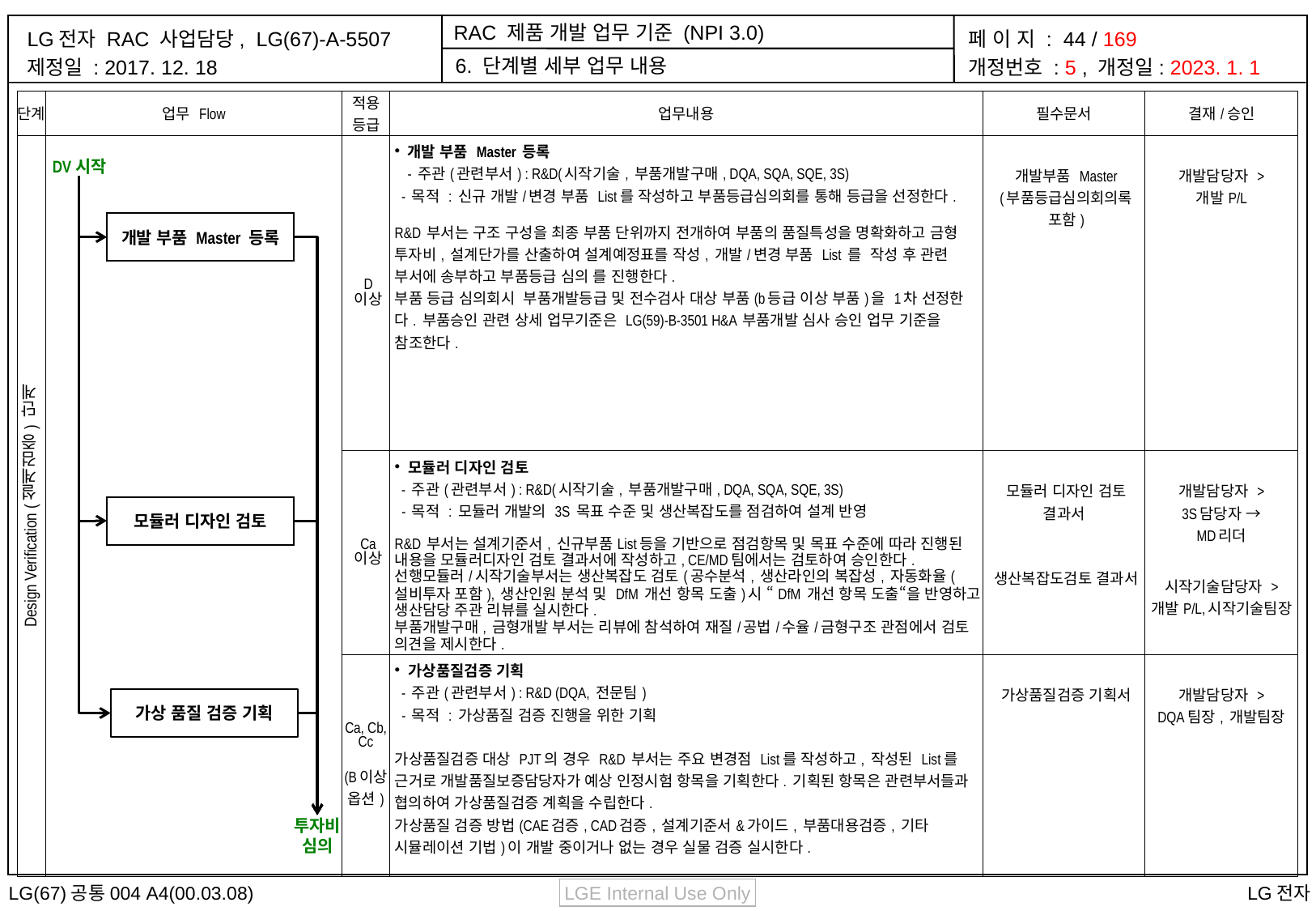

6. 단계별 세부 업무 내용
| 단계 | 업무 Flow | 적용 등급 | 업무내용 | 필수문서 | 결재/승인 |
| --- | --- | --- | --- | --- | --- |
| Design Verification (설계검증) 단계 |  | D 이상 | 개발 부품 Master 등록 - 주관(관련부서) : R&D(시작기술, 부품개발구매, DQA, SQA, SQE, 3S) - 목적 : 신규 개발/변경 부품 List를 작성하고 부품등급심의회를 통해 등급을 선정한다. R&D 부서는 구조 구성을 최종 부품 단위까지 전개하여 부품의 품질특성을 명확화하고 금형 투자비, 설계단가를 산출하여 설계예정표를 작성, 개발/변경 부품 List 를 작성 후 관련 부서에 송부하고 부품등급 심의 를 진행한다. 부품 등급 심의회시 부품개발등급 및 전수검사 대상 부품(b등급 이상 부품)을 1차 선정한다. 부품승인 관련 상세 업무기준은 LG(59)-B-3501 H&A 부품개발 심사 승인 업무 기준을 참조한다. | 개발부품 Master (부품등급심의회의록 포함) | 개발담당자 > 개발P/L |
|  |  | Ca 이상 | 모듈러 디자인 검토 - 주관(관련부서) : R&D(시작기술, 부품개발구매, DQA, SQA, SQE, 3S) - 목적 : 모듈러 개발의 3S 목표 수준 및 생산복잡도를 점검하여 설계 반영 R&D 부서는 설계기준서, 신규부품List등을 기반으로 점검항목 및 목표 수준에 따라 진행된 내용을 모듈러디자인 검토 결과서에 작성하고, CE/MD팀에서는 검토하여 승인한다. 선행모듈러/시작기술부서는 생산복잡도 검토(공수분석, 생산라인의 복잡성, 자동화율(설비투자 포함), 생산인원 분석 및 DfM 개선 항목 도출)시 “DfM 개선 항목 도출“을 반영하고 생산담당 주관 리뷰를 실시한다. 부품개발구매, 금형개발 부서는 리뷰에 참석하여 재질/공법/수율/금형구조 관점에서 검토 의견을 제시한다. | 모듈러 디자인 검토 결과서 생산복잡도검토 결과서 | 개발담당자 > 3S담당자 → MD리더 시작기술담당자 > 개발P/L,시작기술팀장 |
|  |  | Ca, Cb, Cc (B이상 옵션) | 가상품질검증 기획 - 주관(관련부서) : R&D (DQA, 전문팀) - 목적 : 가상품질 검증 진행을 위한 기획 가상품질검증 대상 PJT의 경우 R&D 부서는 주요 변경점 List를 작성하고, 작성된 List를 근거로 개발품질보증담당자가 예상 인정시험 항목을 기획한다. 기획된 항목은 관련부서들과 협의하여 가상품질검증 계획을 수립한다. 가상품질 검증 방법(CAE검증, CAD검증, 설계기준서&가이드, 부품대용검증, 기타 시뮬레이션 기법)이 개발 중이거나 없는 경우 실물 검증 실시한다. | 가상품질검증 기획서 | 개발담당자 > DQA팀장, 개발팀장 |
DV시작
개발 부품 Master 등록
모듈러 디자인 검토
가상 품질 검증 기획
투자비
심의